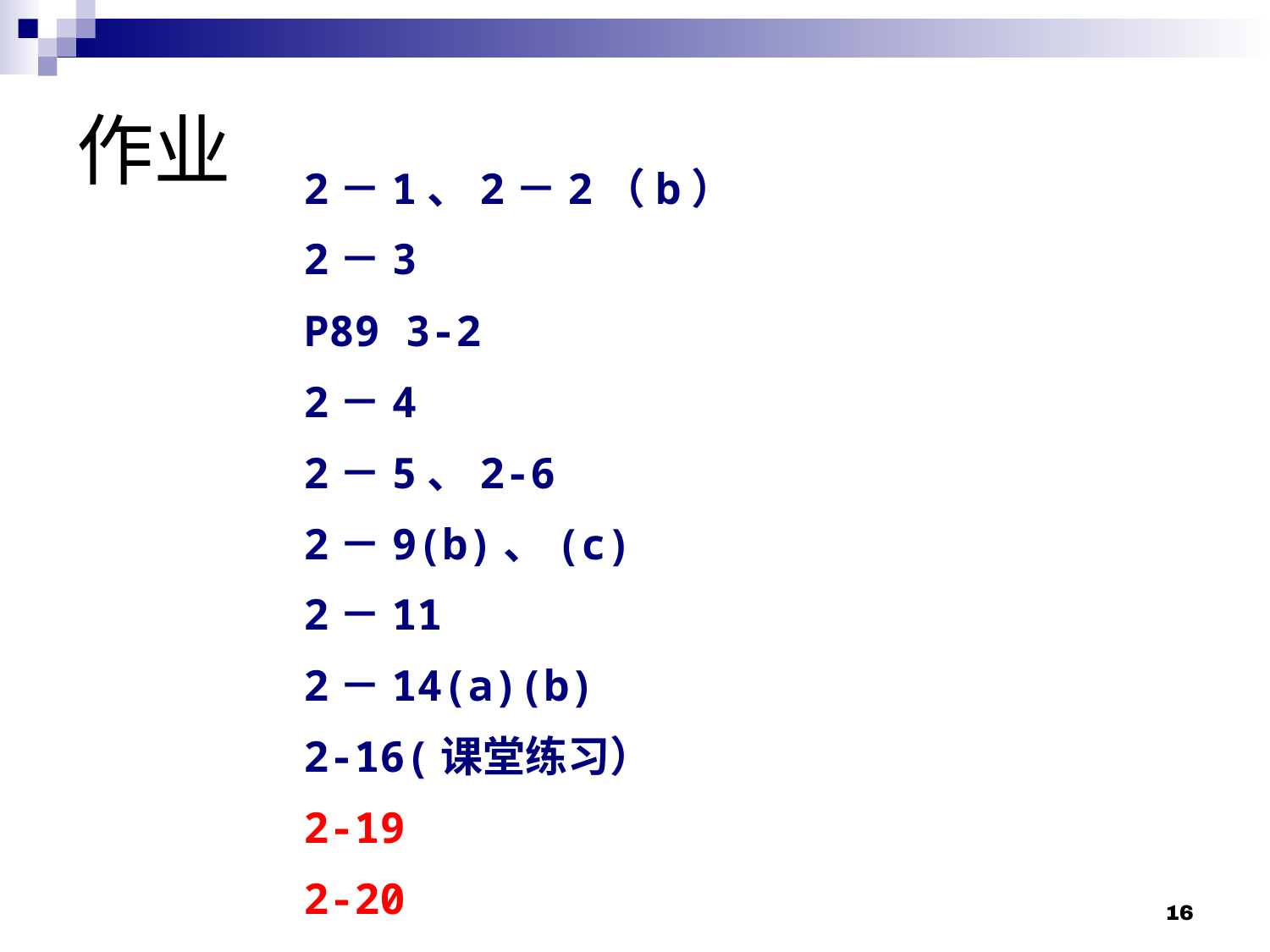

# 作业
2－1、2－2（b）
2－3
P89 3-2
2－4
2－5、2-6
2－9(b)、(c)
2－11
2－14(a)(b)
2-16(课堂练习）
2-19
2-20

16